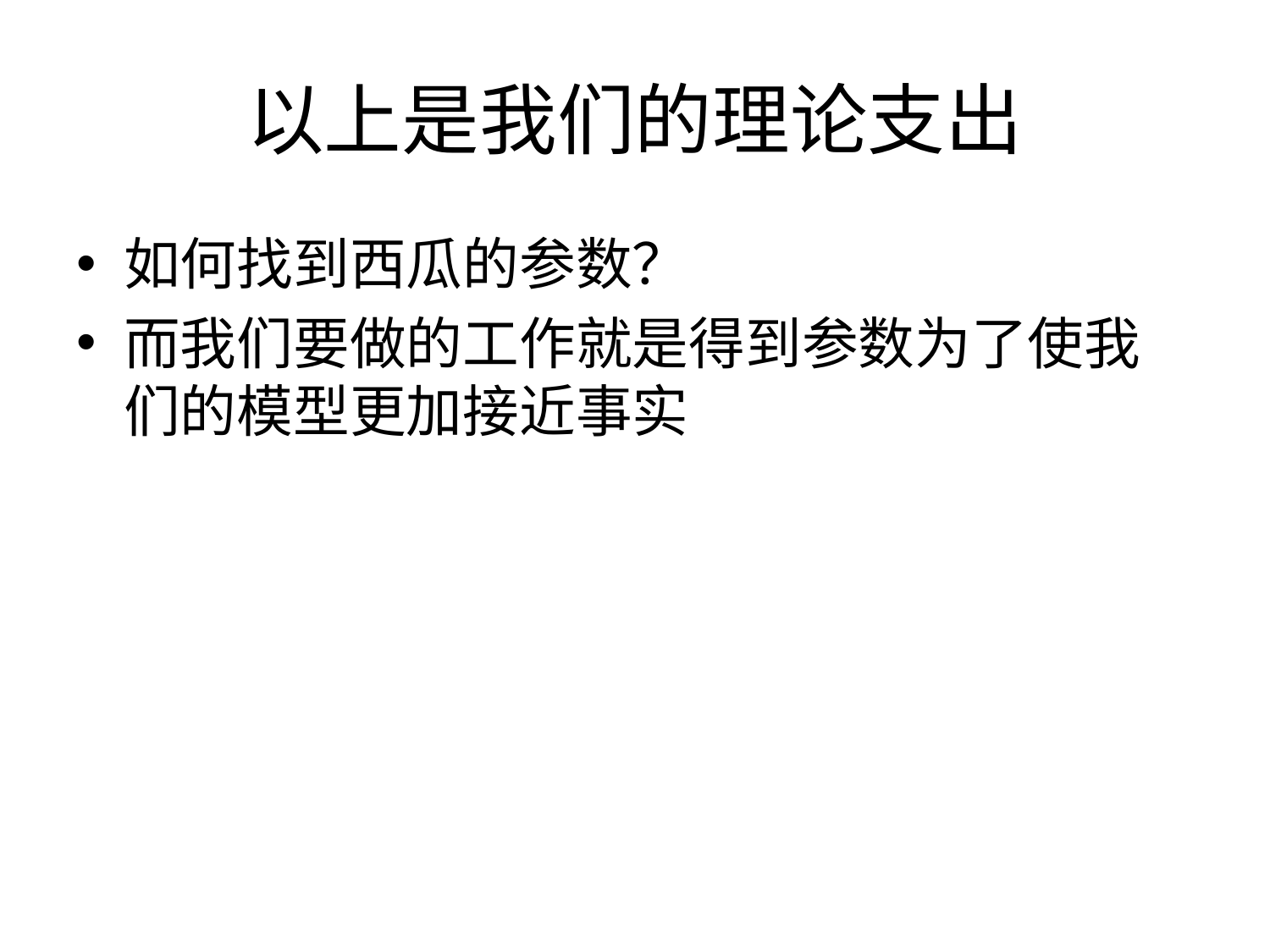

# 以上是我们的理论支出
如何找到西瓜的参数？
而我们要做的工作就是得到参数为了使我们的模型更加接近事实